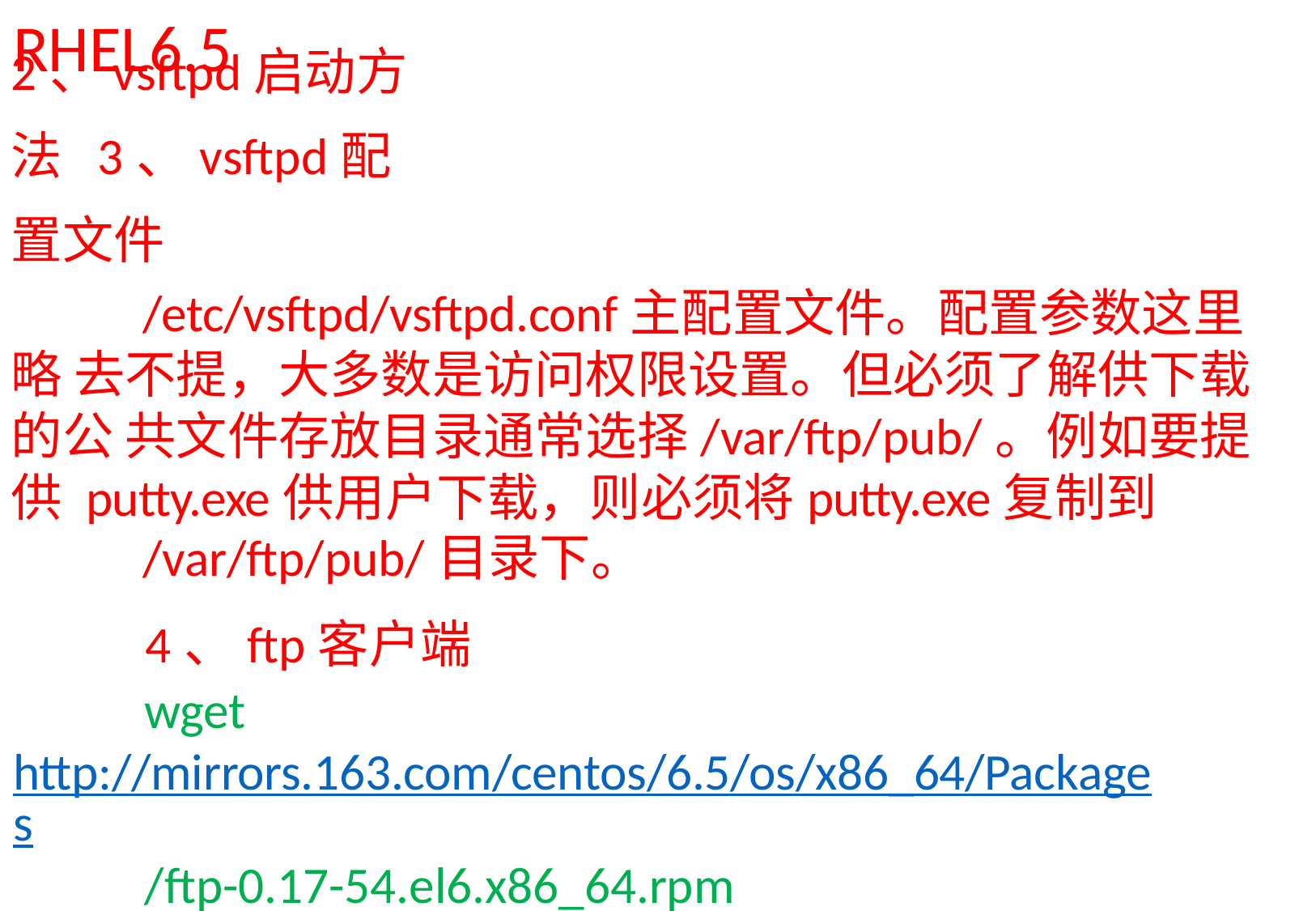

# 5.8 FTP服务--RHEL6.5
2、vsftpd启动方法  3、vsftpd配置文件
/etc/vsftpd/vsftpd.conf主配置文件。配置参数这里略 去不提，大多数是访问权限设置。但必须了解供下载的公 共文件存放目录通常选择/var/ftp/pub/。例如要提供 putty.exe供用户下载，则必须将putty.exe复制到
/var/ftp/pub/目录下。
4、ftp客户端
wget http://mirrors.163.com/centos/6.5/os/x86_64/Packages
/ftp-0.17-54.el6.x86_64.rpm
rpm	-ivh	ftp-0.17-54.el6.x86_64.rpm  ftp 172.25.182.???